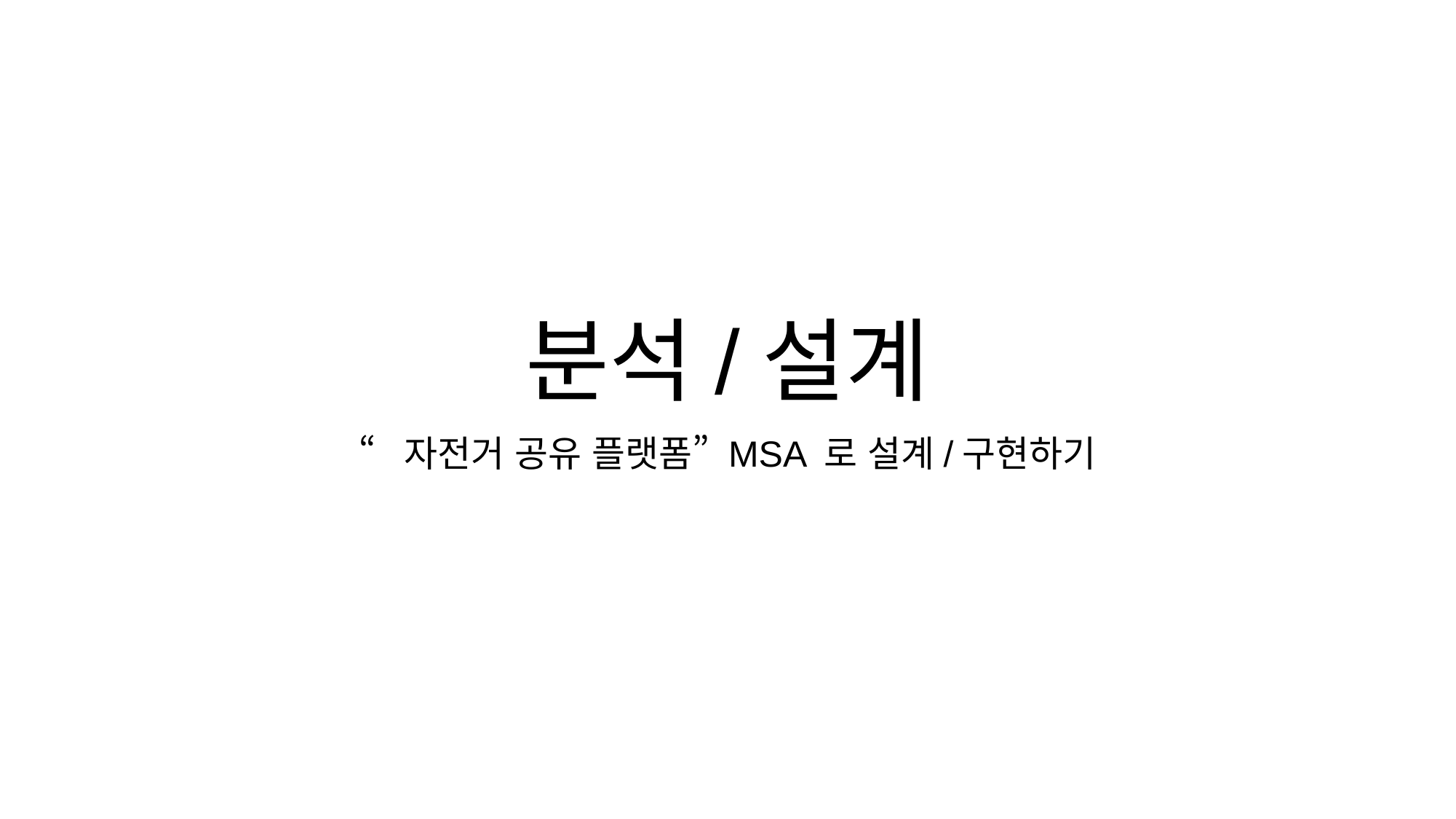

# 분석/설계
“자전거 공유 플랫폼” MSA 로 설계/구현하기